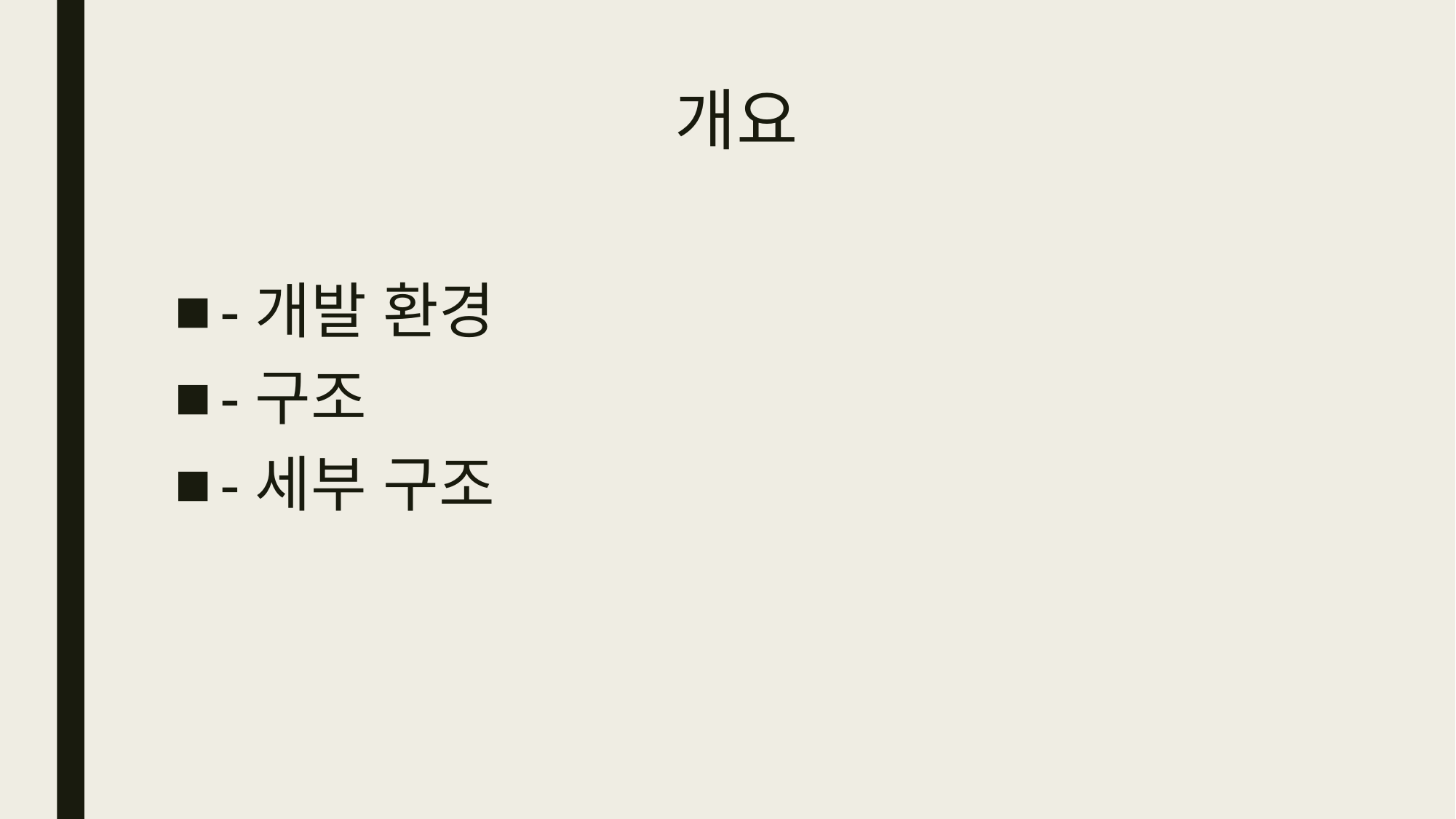

# 개요
-개발 환경
-구조
-세부 구조